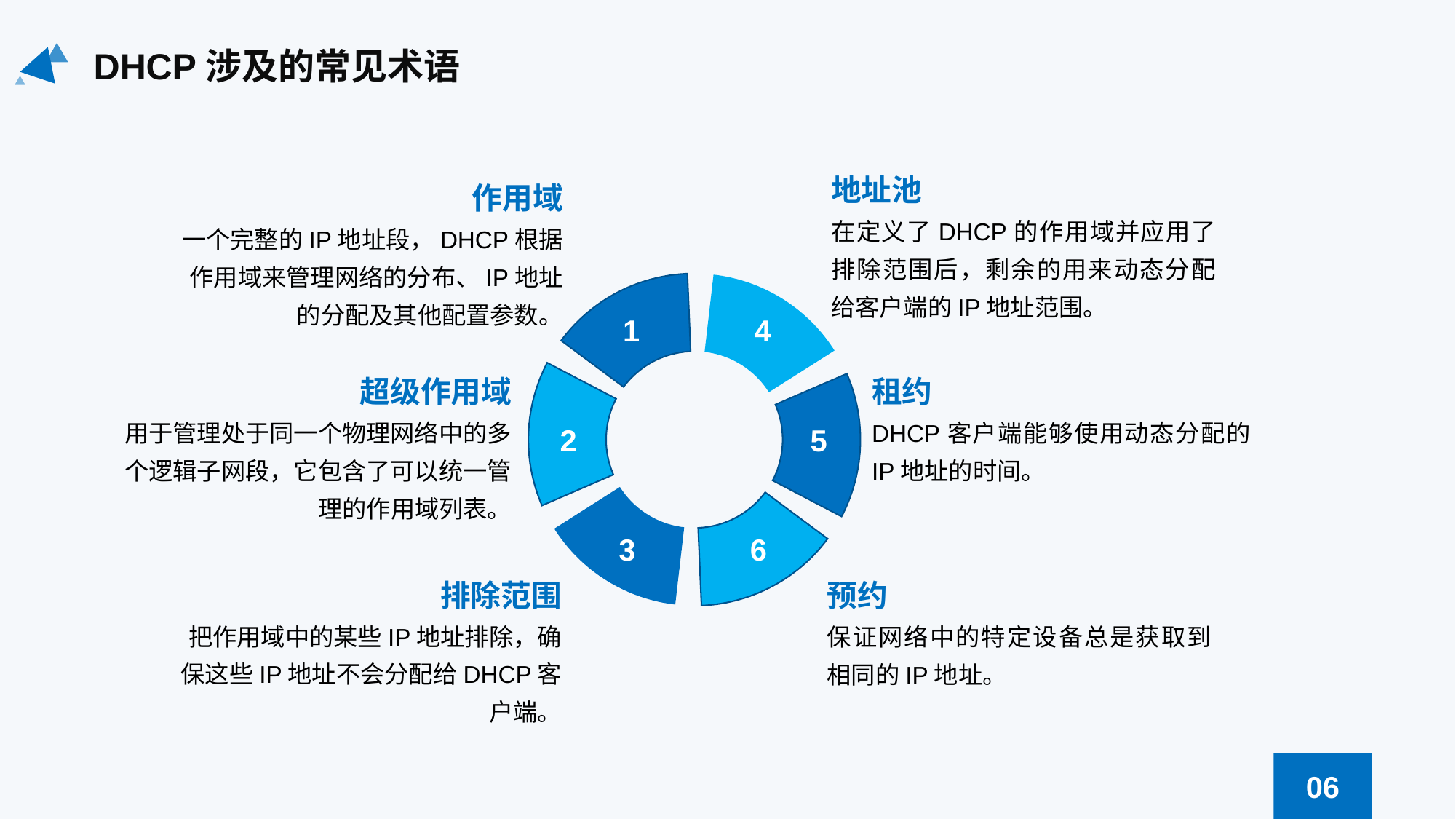

DHCP涉及的常见术语

地址池
作用域
在定义了DHCP的作用域并应用了排除范围后，剩余的用来动态分配给客户端的IP地址范围。
一个完整的IP地址段，DHCP根据作用域来管理网络的分布、IP地址的分配及其他配置参数。

1
2
3
4
超级作用域
租约
用于管理处于同一个物理网络中的多个逻辑子网段，它包含了可以统一管理的作用域列表。
DHCP客户端能够使用动态分配的IP地址的时间。
5
6
排除范围
预约
把作用域中的某些IP地址排除，确保这些IP地址不会分配给DHCP客户端。
保证网络中的特定设备总是获取到相同的IP地址。

06